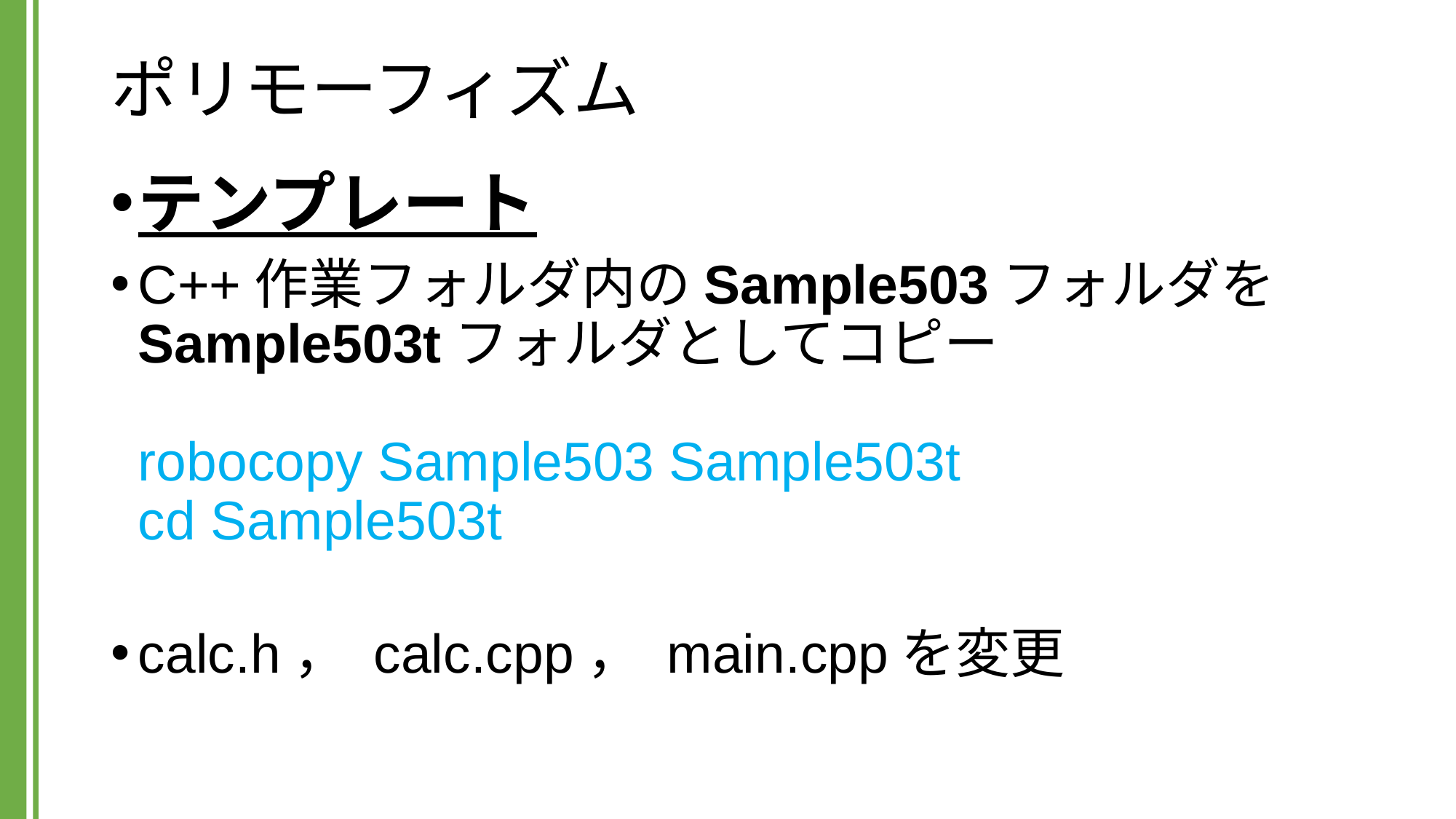

# ポリモーフィズム
テンプレート
C++作業フォルダ内のSample503フォルダをSample503tフォルダとしてコピー
robocopy Sample503 Sample503t
cd Sample503t
calc.h， calc.cpp， main.cppを変更